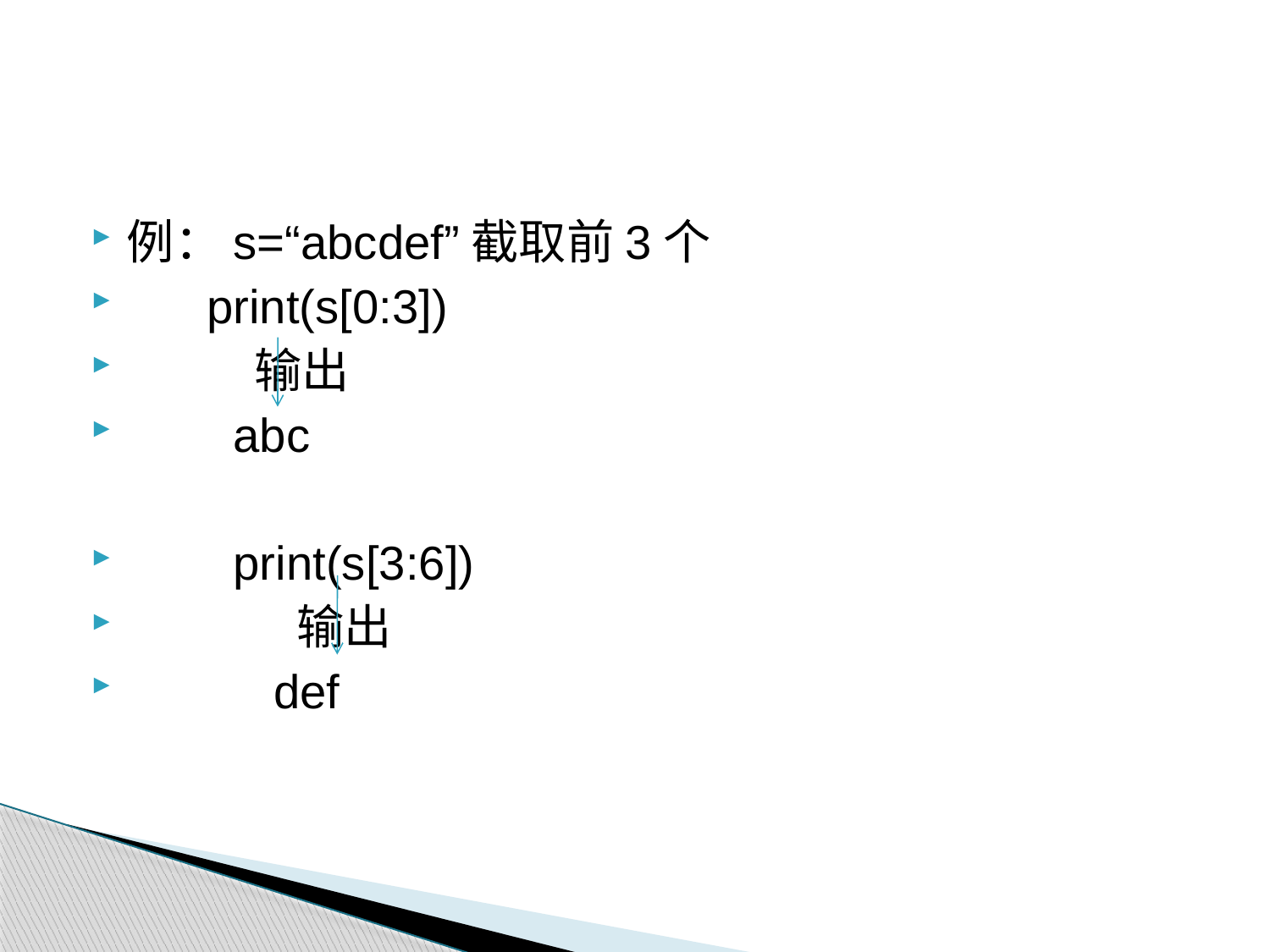

#
例：s=“abcdef”截取前3个
      print(s[0:3])
           输出
        abc

        print(s[3:6])
               输出
           def